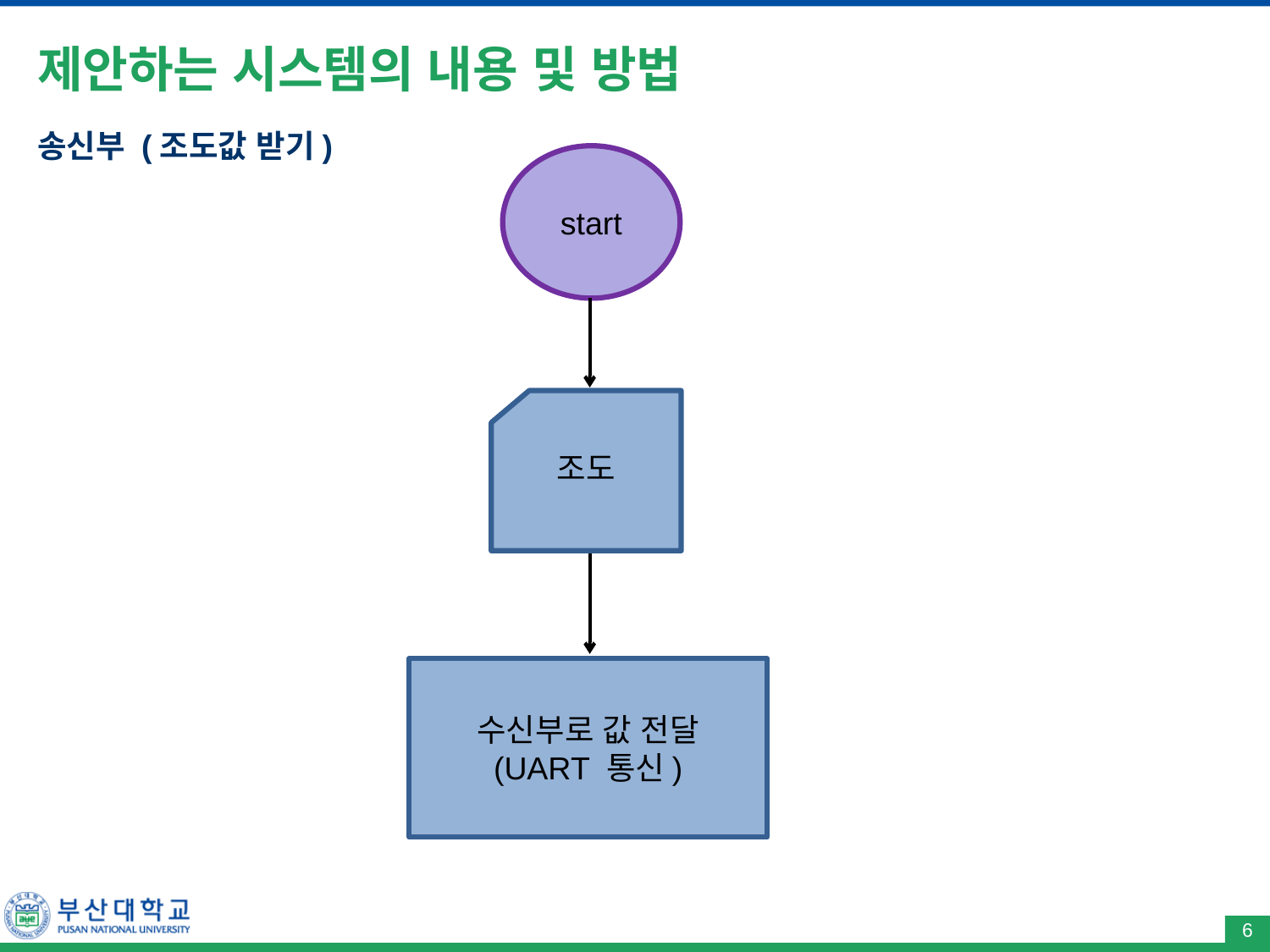

# 제안하는 시스템의 내용 및 방법
송신부 (조도값 받기)
start
조도

수신부로 값 전달
(UART 통신)
6